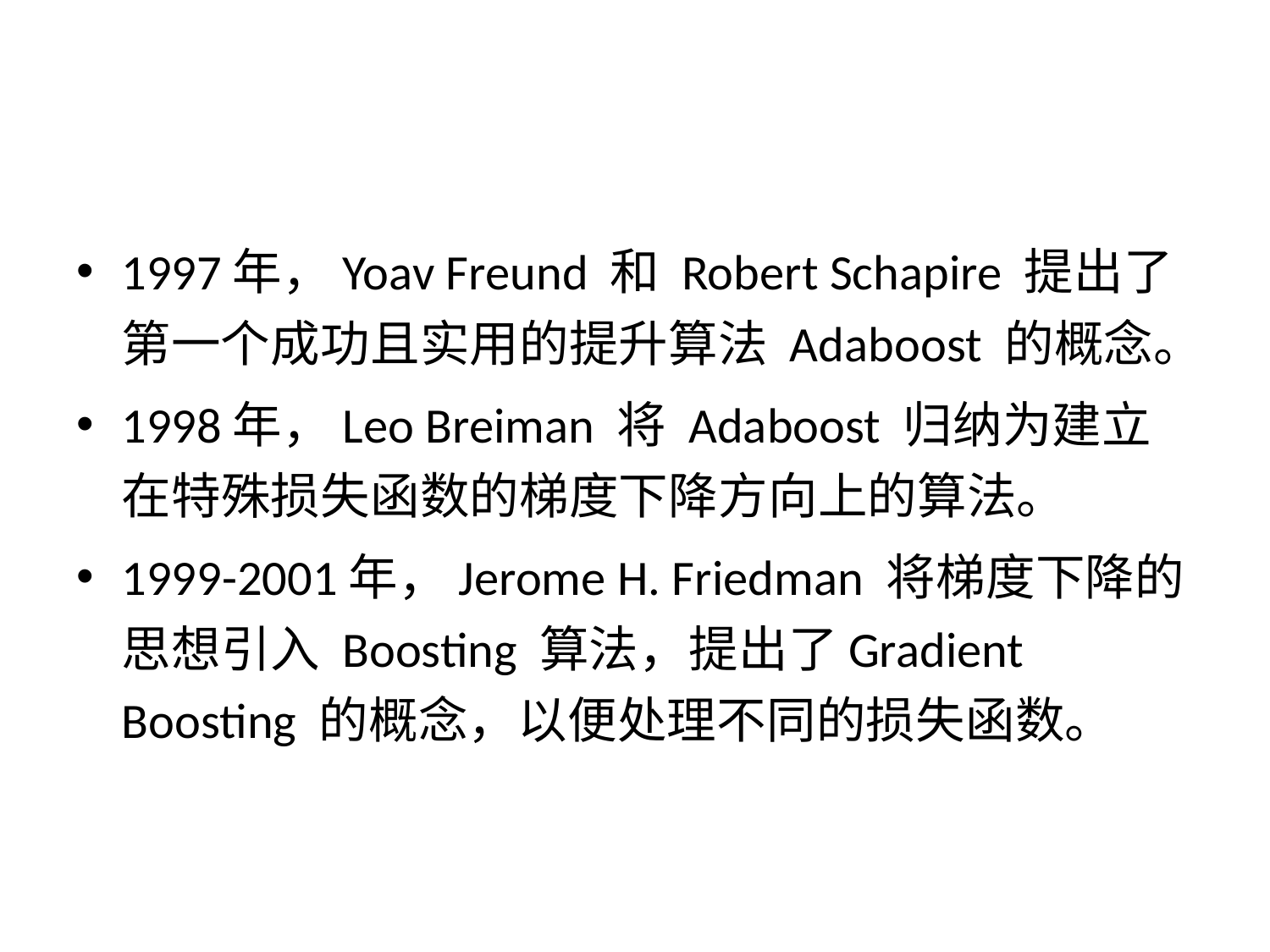

#
1997年，Yoav Freund 和 Robert Schapire 提出了第一个成功且实用的提升算法 Adaboost 的概念。
1998年，Leo Breiman 将 Adaboost 归纳为建立在特殊损失函数的梯度下降方向上的算法。
1999-2001年，Jerome H. Friedman 将梯度下降的思想引入 Boosting 算法，提出了Gradient Boosting 的概念，以便处理不同的损失函数。